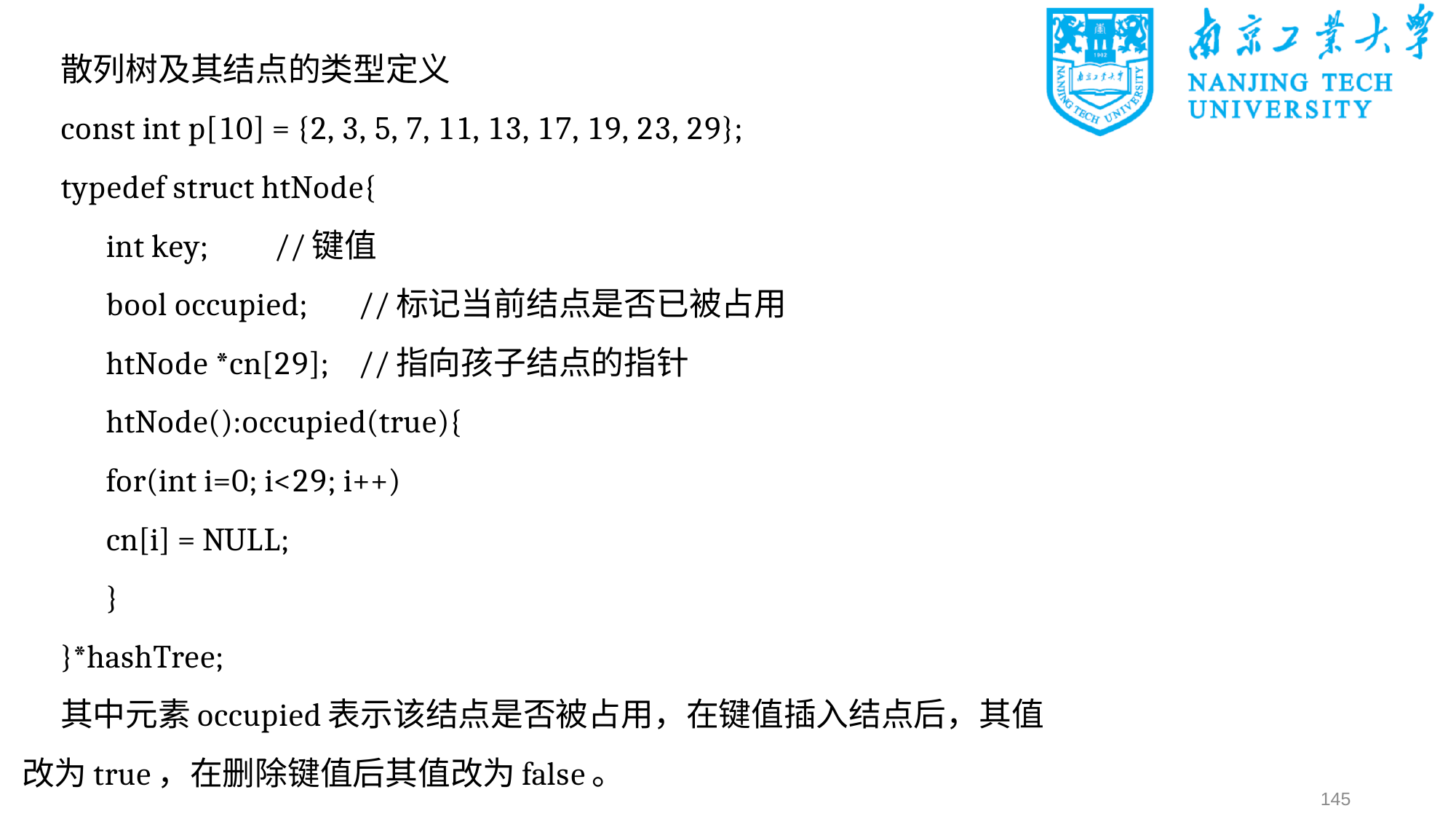

散列树及其结点的类型定义
const int p[10] = {2, 3, 5, 7, 11, 13, 17, 19, 23, 29};
typedef struct htNode{
	int key;		//键值
	bool occupied;	//标记当前结点是否已被占用
	htNode *cn[29];	//指向孩子结点的指针
	htNode():occupied(true){
		for(int i=0; i<29; i++)
			cn[i] = NULL;
	}
}*hashTree;
其中元素occupied表示该结点是否被占用，在键值插入结点后，其值改为true，在删除键值后其值改为false。
145